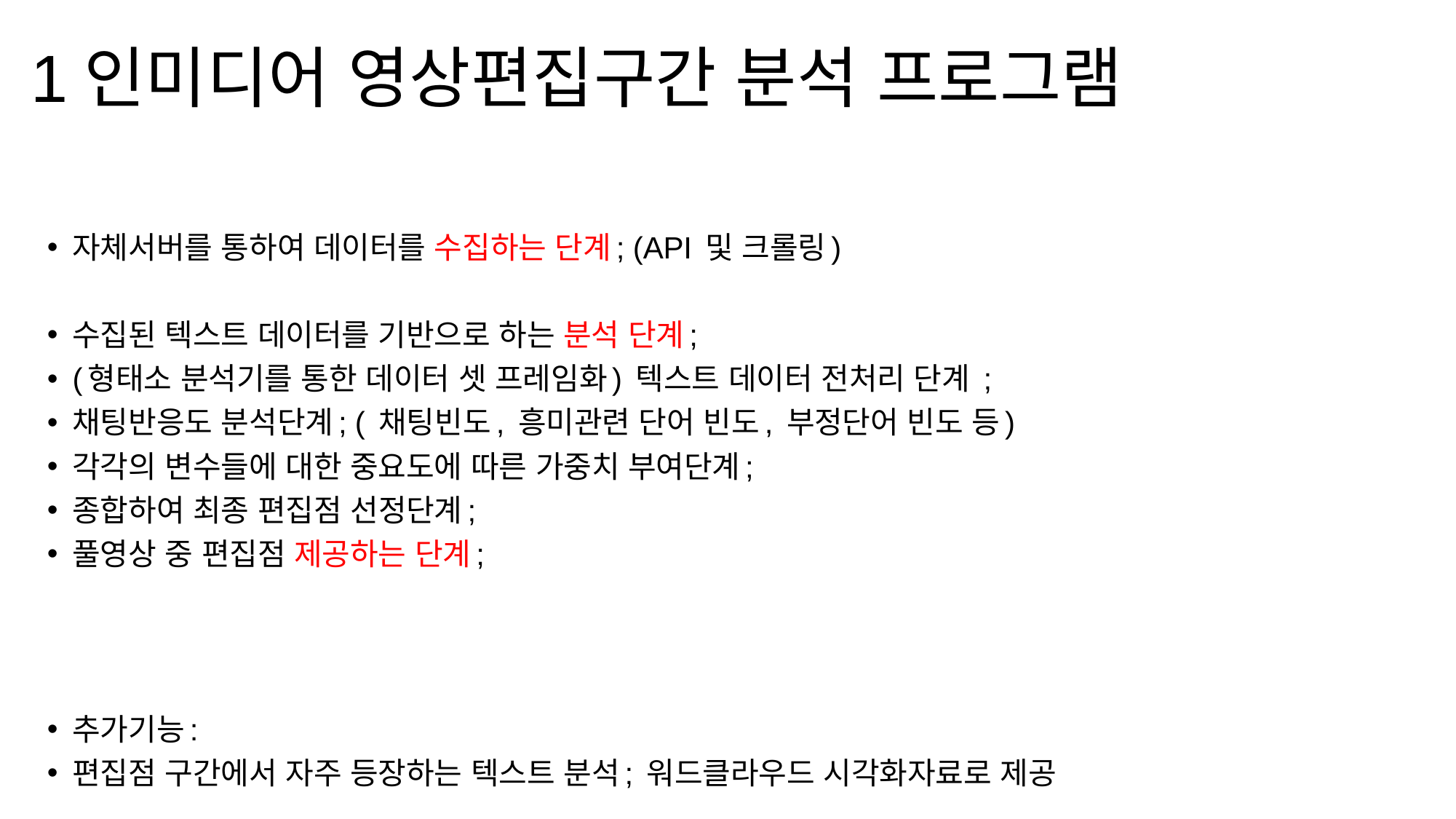

# 1인미디어 영상편집구간 분석 프로그램

자체서버를 통하여 데이터를 수집하는 단계; (API 및 크롤링)

수집된 텍스트 데이터를 기반으로 하는 분석 단계;
(형태소 분석기를 통한 데이터 셋 프레임화) 텍스트 데이터 전처리 단계 ;
채팅반응도 분석단계; ( 채팅빈도, 흥미관련 단어 빈도, 부정단어 빈도 등)
각각의 변수들에 대한 중요도에 따른 가중치 부여단계;
종합하여 최종 편집점 선정단계;
풀영상 중 편집점 제공하는 단계;

추가기능:
편집점 구간에서 자주 등장하는 텍스트 분석; 워드클라우드 시각화자료로 제공